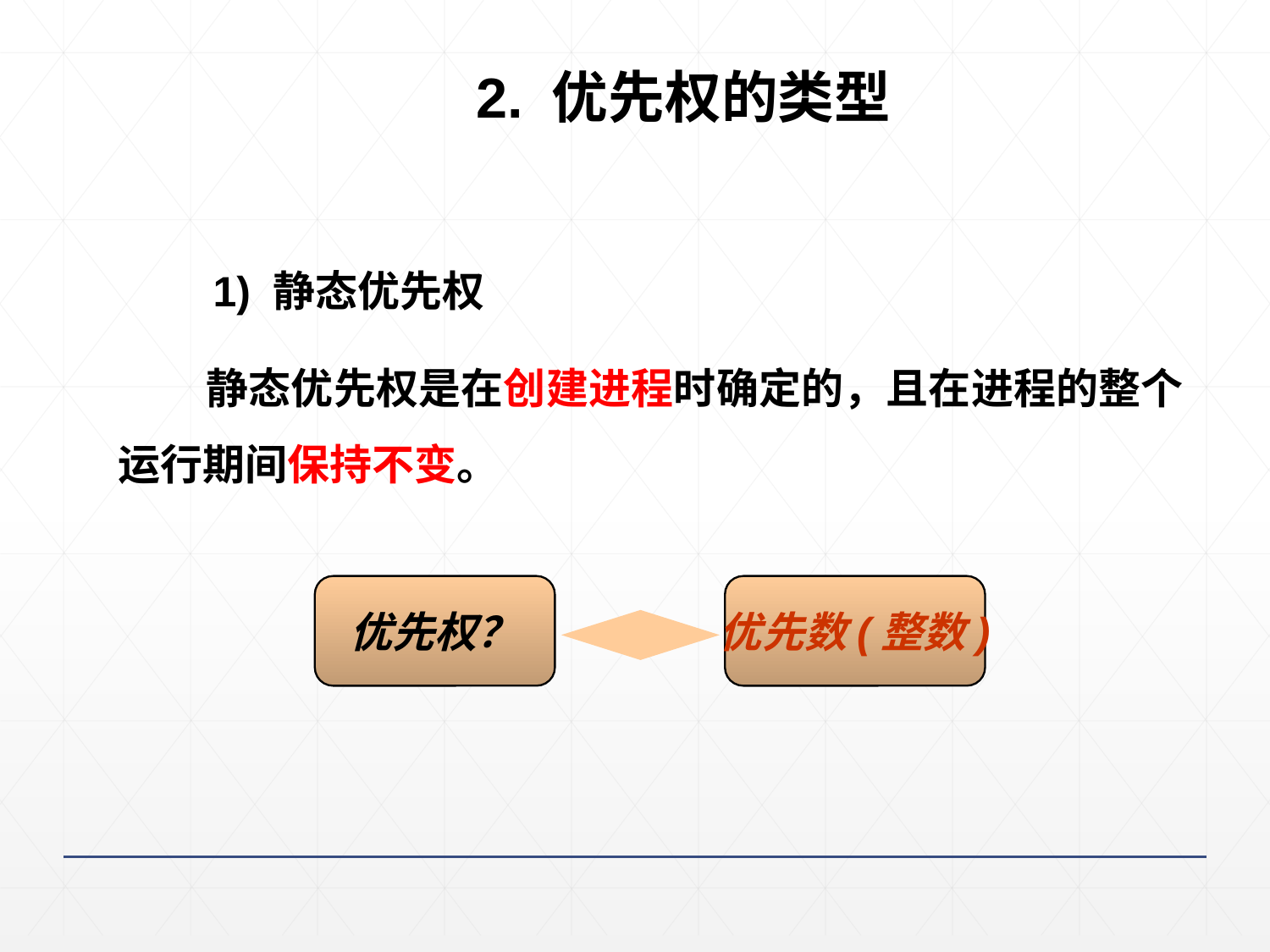

60
2. 优先权的类型
        1) 静态优先权
        静态优先权是在创建进程时确定的，且在进程的整个运行期间保持不变。
优先权？
优先数(整数)